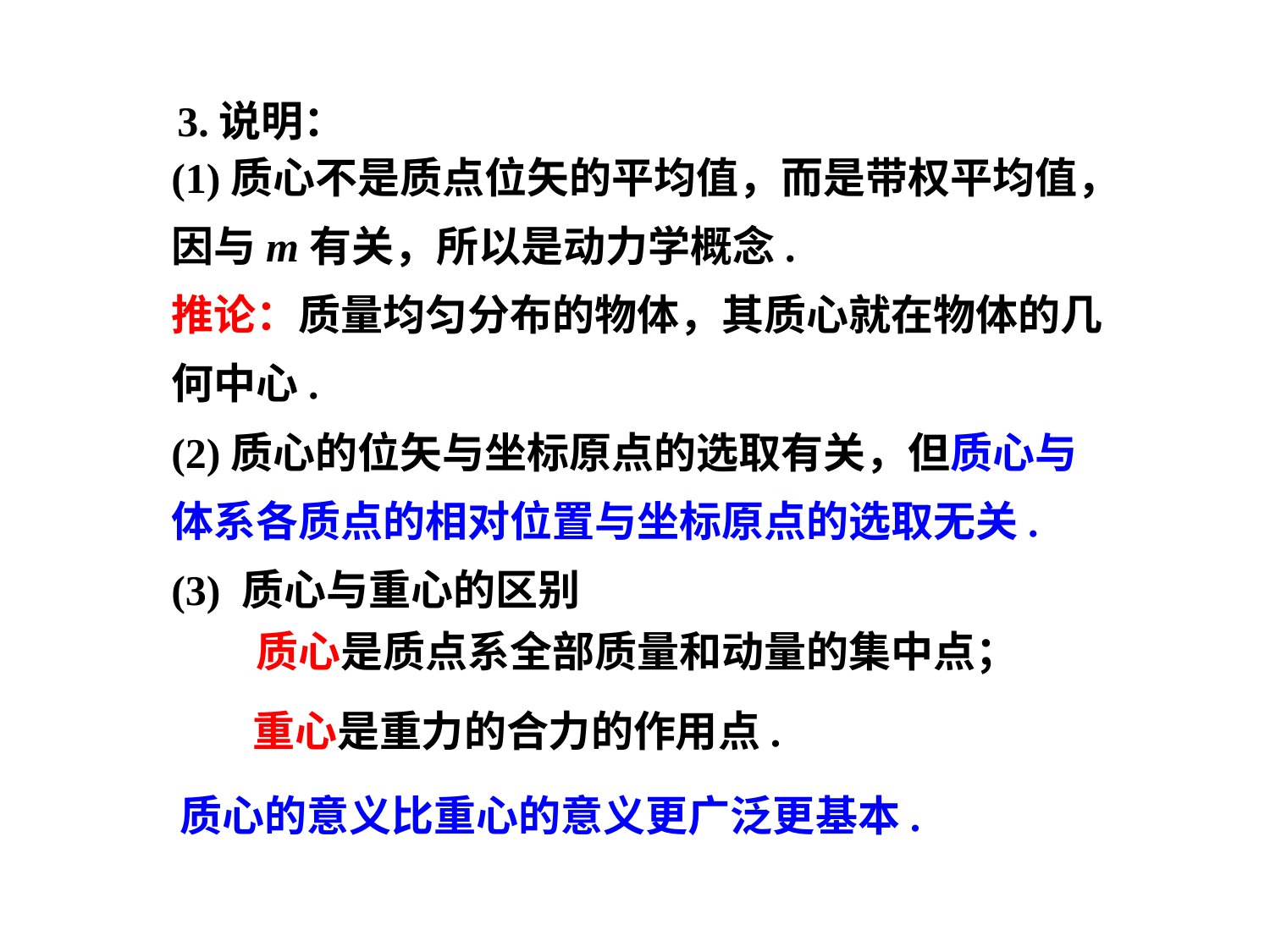

3.说明：
(1)质心不是质点位矢的平均值，而是带权平均值，因与m有关，所以是动力学概念.
推论：质量均匀分布的物体，其质心就在物体的几何中心.
(2)质心的位矢与坐标原点的选取有关，但质心与体系各质点的相对位置与坐标原点的选取无关.
(3) 质心与重心的区别
质心是质点系全部质量和动量的集中点；
重心是重力的合力的作用点.
 质心的意义比重心的意义更广泛更基本.